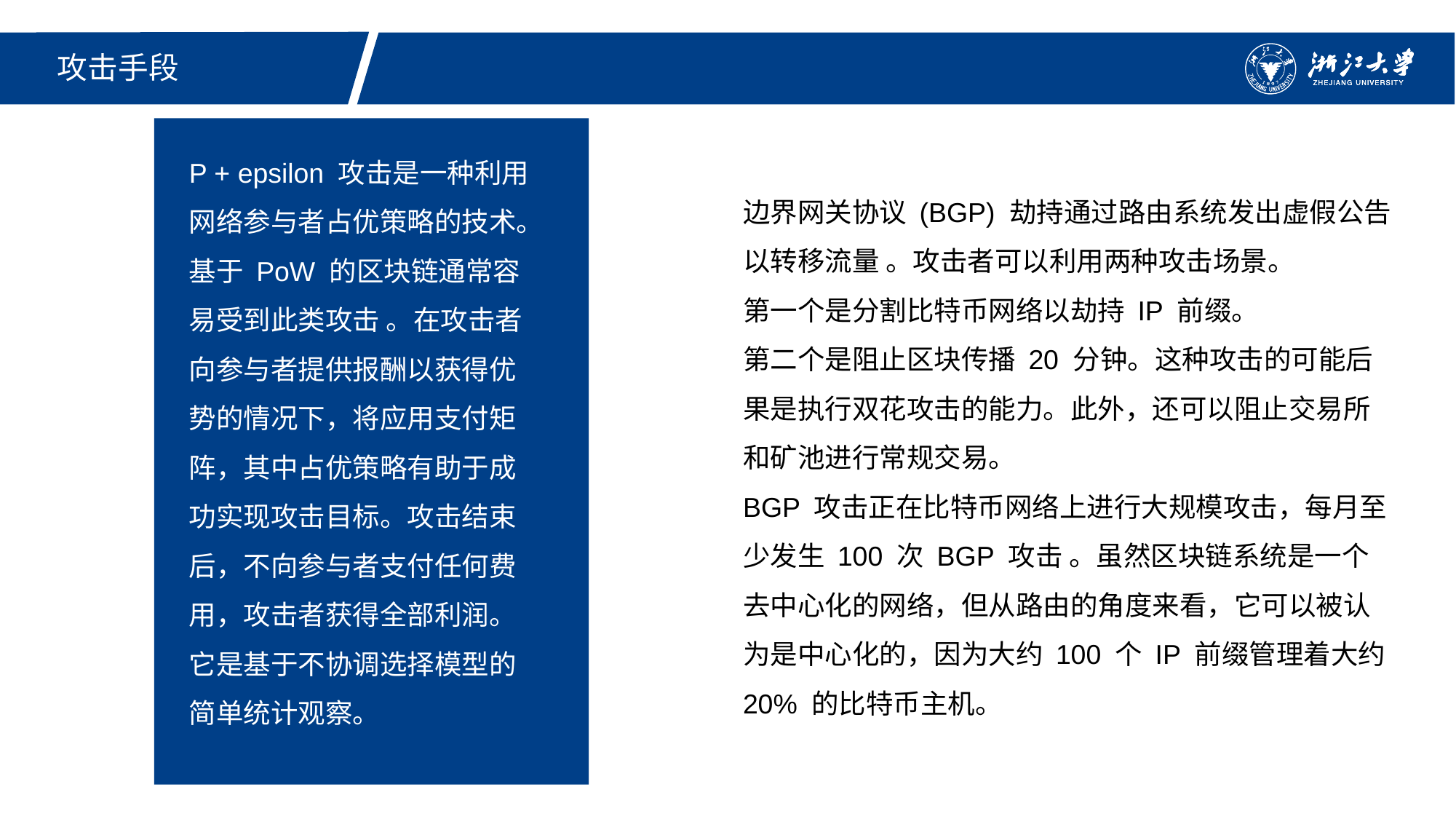

攻击手段

P + epsilon 攻击是一种利用网络参与者占优策略的技术。基于 PoW 的区块链通常容易受到此类攻击 。在攻击者向参与者提供报酬以获得优势的情况下，将应用支付矩阵，其中占优策略有助于成功实现攻击目标。攻击结束后，不向参与者支付任何费用，攻击者获得全部利润。它是基于不协调选择模型的简单统计观察。
边界网关协议 (BGP) 劫持通过路由系统发出虚假公告以转移流量 。攻击者可以利用两种攻击场景。
第一个是分割比特币网络以劫持 IP 前缀。
第二个是阻止区块传播 20 分钟。这种攻击的可能后果是执行双花攻击的能力。此外，还可以阻止交易所和矿池进行常规交易。
BGP 攻击正在比特币网络上进行大规模攻击，每月至少发生 100 次 BGP 攻击 。虽然区块链系统是一个去中心化的网络，但从路由的角度来看，它可以被认为是中心化的，因为大约 100 个 IP 前缀管理着大约 20% 的比特币主机。